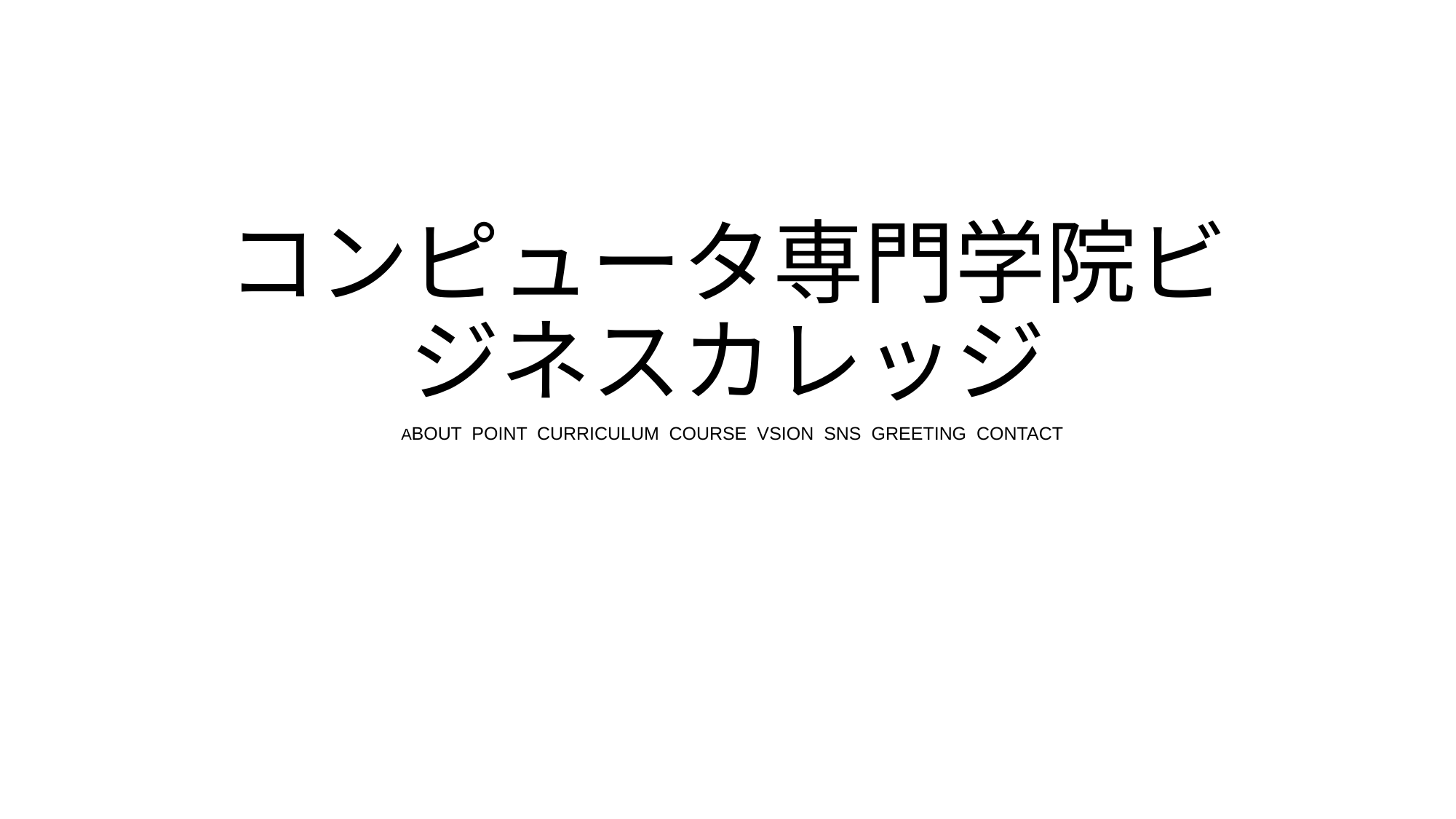

# コンピュータ専門学院ビジネスカレッジ
ABOUT  POINT  CURRICULUM  COURSE  VSION  SNS  GREETING  CONTACT